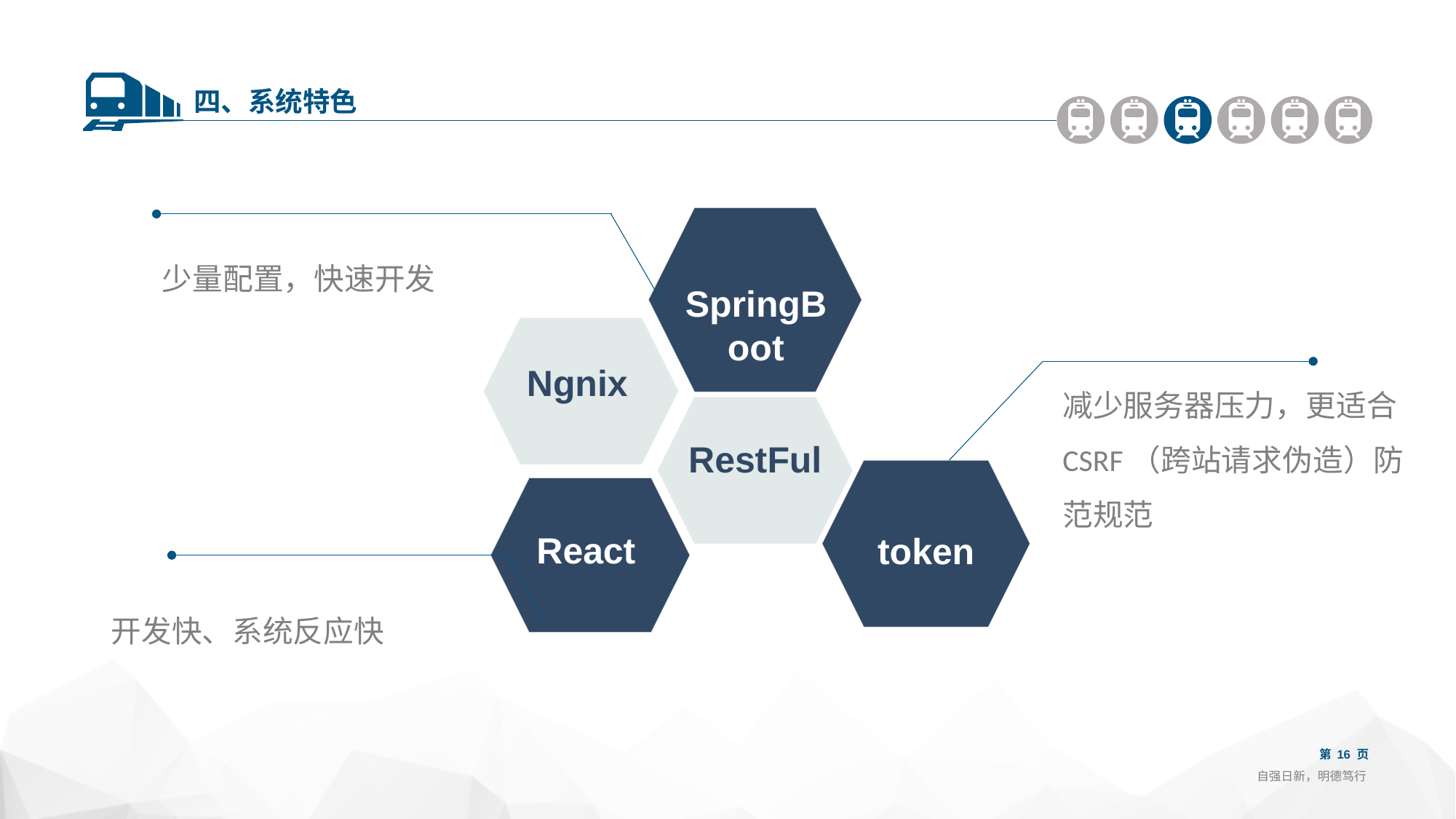

四、系统特色

SpringBoot
少量配置，快速开发

Ngnix
减少服务器压力，更适合CSRF（跨站请求伪造）防范规范

RestFul

token

React
开发快、系统反应快
第 16 页
自强日新，明德笃行